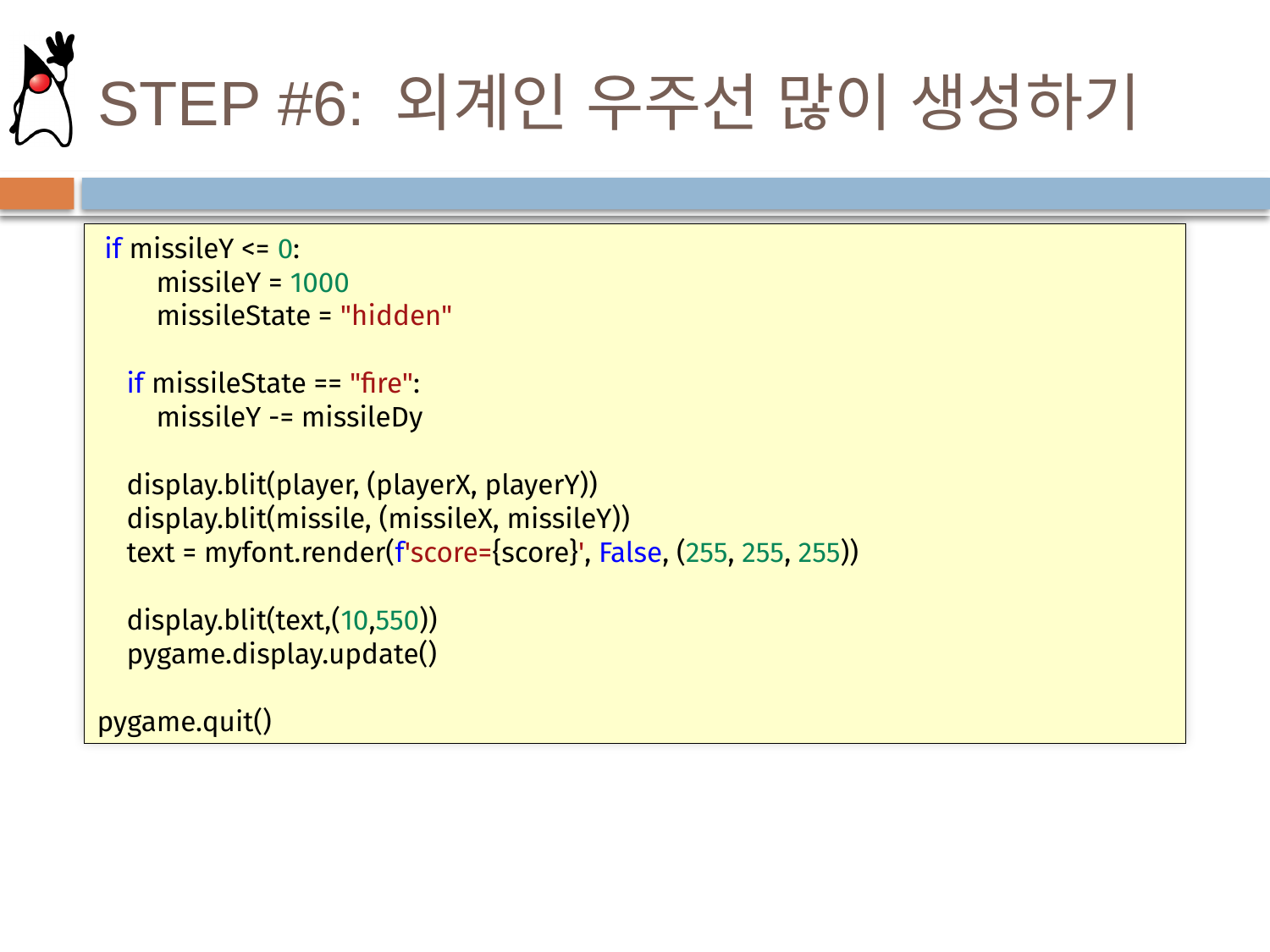

# STEP #6: 외계인 우주선 많이 생성하기
 if missileY <= 0:
        missileY = 1000
        missileState = "hidden"
    if missileState == "fire":
        missileY -= missileDy
    display.blit(player, (playerX, playerY))
    display.blit(missile, (missileX, missileY))
    text = myfont.render(f'score={score}', False, (255, 255, 255))
    display.blit(text,(10,550))
    pygame.display.update()
pygame.quit()